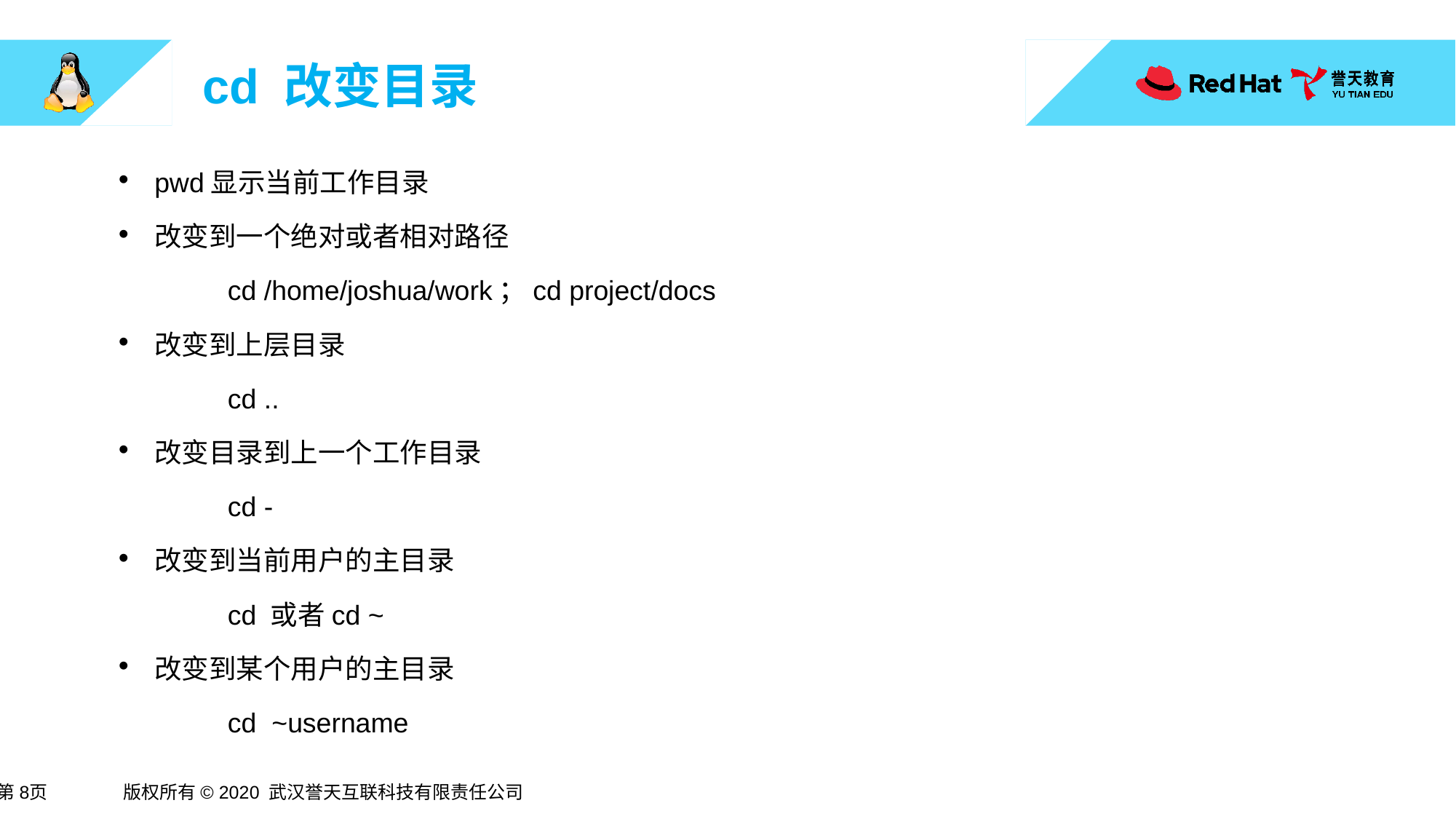

# cd 改变目录
pwd显示当前工作目录
改变到一个绝对或者相对路径
	cd /home/joshua/work；cd project/docs
改变到上层目录
	cd ..
改变目录到上一个工作目录
	cd -
改变到当前用户的主目录
	cd 或者cd ~
改变到某个用户的主目录
	cd  ~username
8